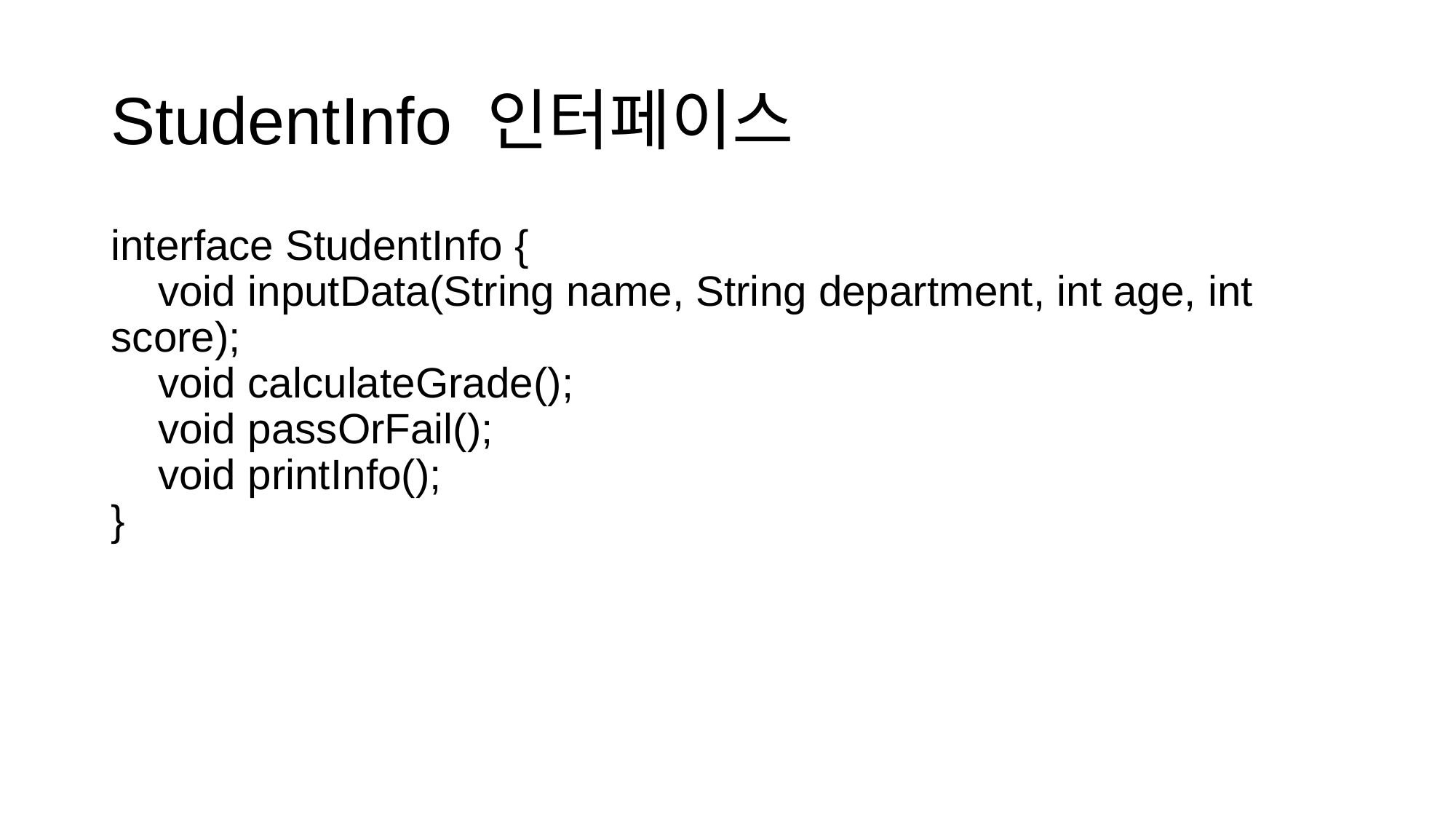

# StudentInfo 인터페이스
interface StudentInfo {
    void inputData(String name, String department, int age, int score);
    void calculateGrade();
    void passOrFail();
    void printInfo();
}